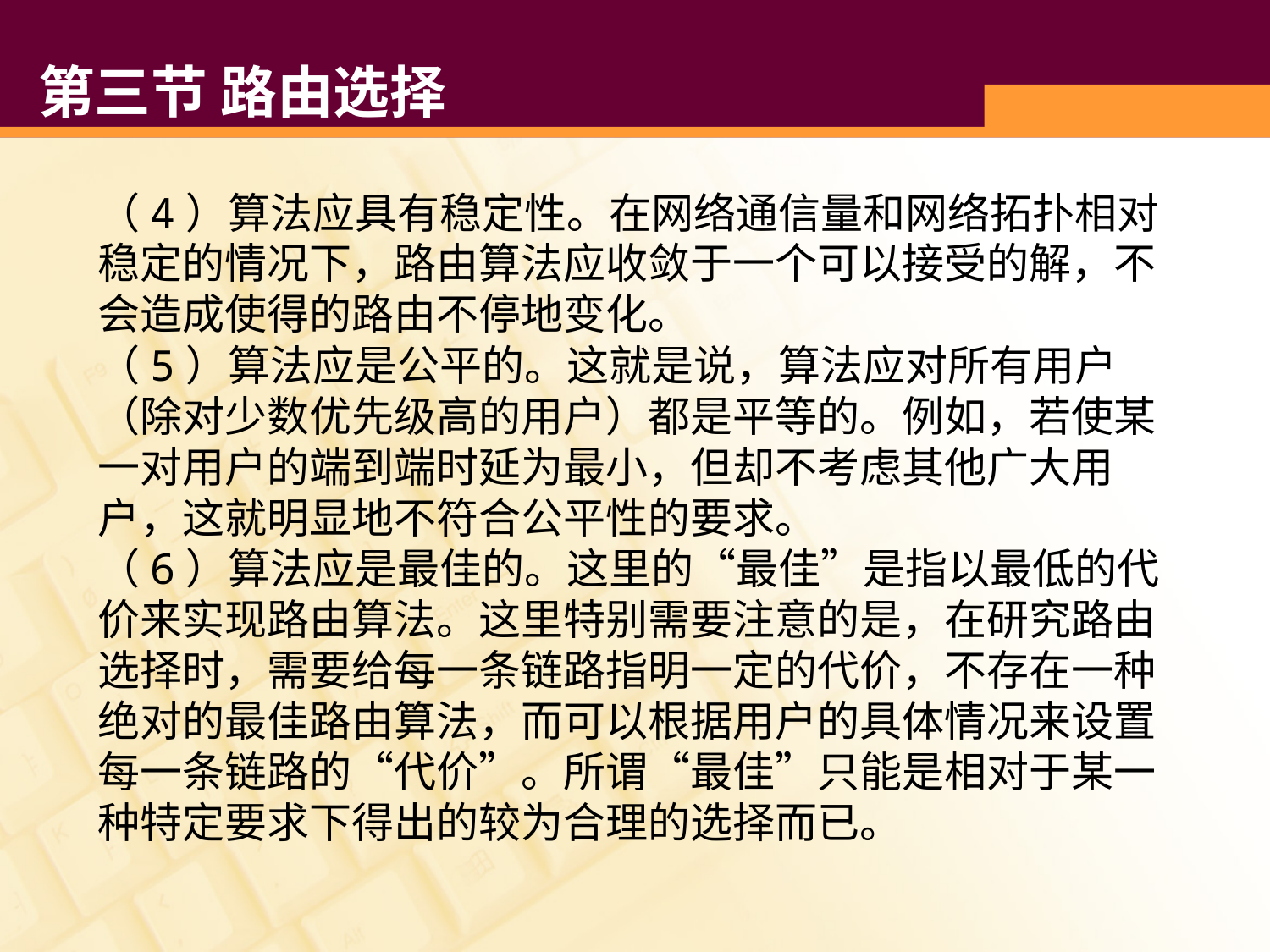

# 第三节 路由选择
（4）算法应具有稳定性。在网络通信量和网络拓扑相对稳定的情况下，路由算法应收敛于一个可以接受的解，不会造成使得的路由不停地变化。
（5）算法应是公平的。这就是说，算法应对所有用户（除对少数优先级高的用户）都是平等的。例如，若使某一对用户的端到端时延为最小，但却不考虑其他广大用户，这就明显地不符合公平性的要求。
（6）算法应是最佳的。这里的“最佳”是指以最低的代价来实现路由算法。这里特别需要注意的是，在研究路由选择时，需要给每一条链路指明一定的代价，不存在一种绝对的最佳路由算法，而可以根据用户的具体情况来设置每一条链路的“代价”。所谓“最佳”只能是相对于某一种特定要求下得出的较为合理的选择而已。